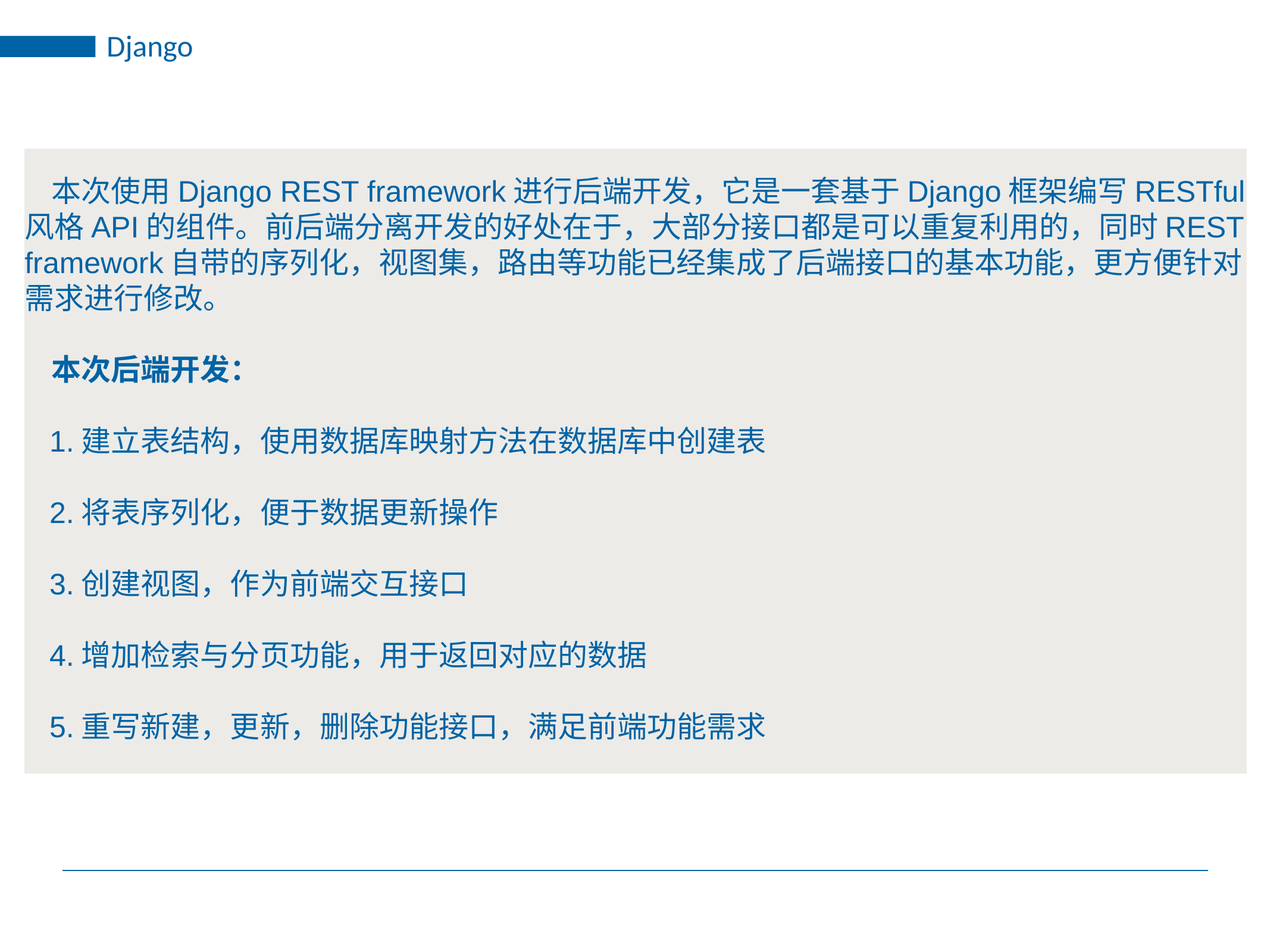

Django

   本次使用Django REST framework进行后端开发，它是一套基于Django框架编写RESTful风格API的组件。前后端分离开发的好处在于，大部分接口都是可以重复利用的，同时REST framework自带的序列化，视图集，路由等功能已经集成了后端接口的基本功能，更方便针对需求进行修改。

   本次后端开发：

   1.建立表结构，使用数据库映射方法在数据库中创建表

   2.将表序列化，便于数据更新操作

   3.创建视图，作为前端交互接口

   4.增加检索与分页功能，用于返回对应的数据

   5.重写新建，更新，删除功能接口，满足前端功能需求